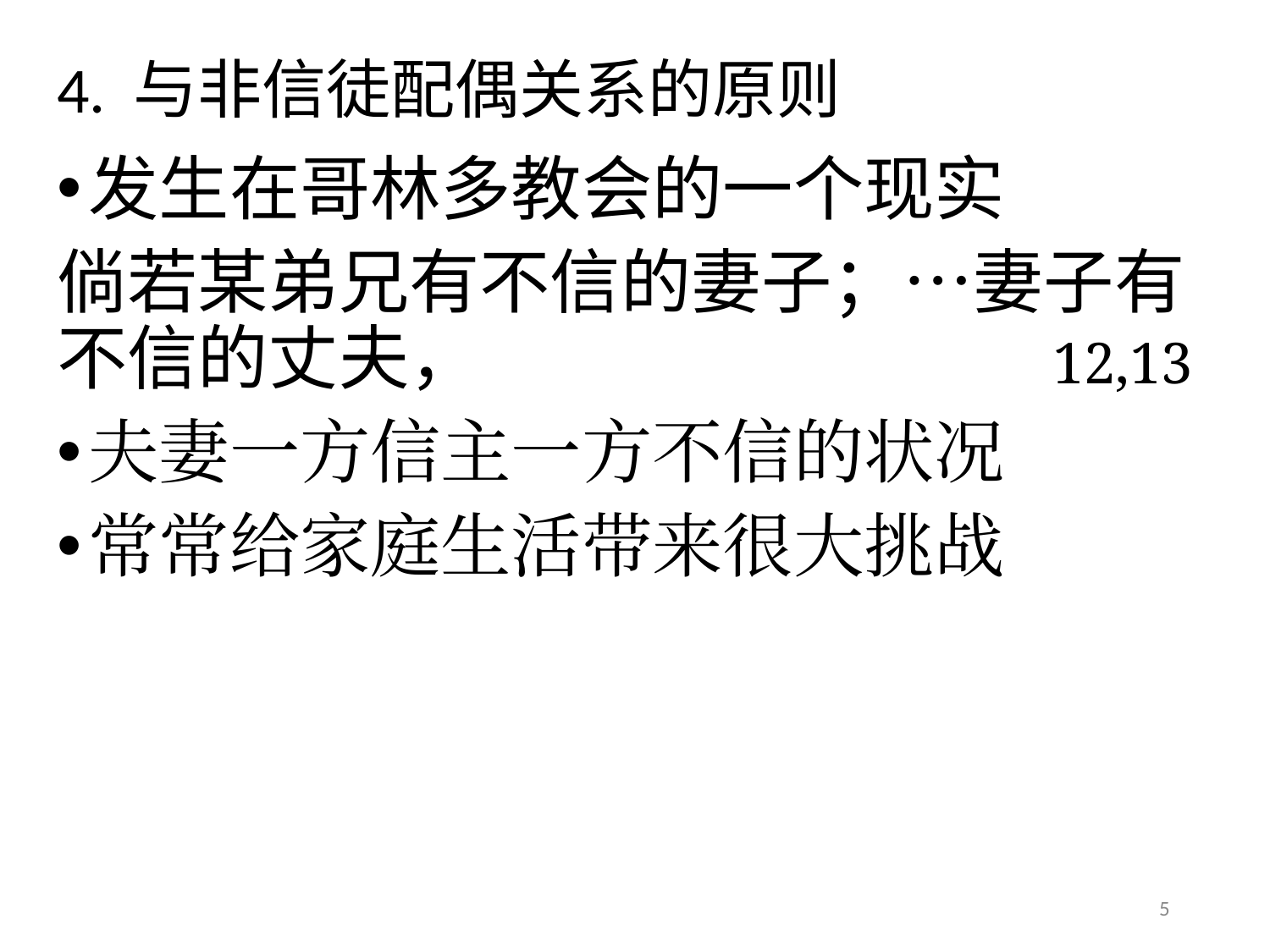

# 4. 与非信徒配偶关系的原则
发生在哥林多教会的一个现实
倘若某弟兄有不信的妻子；…妻子有不信的丈夫，                                   12,13
夫妻一方信主一方不信的状况
常常给家庭生活带来很大挑战

5